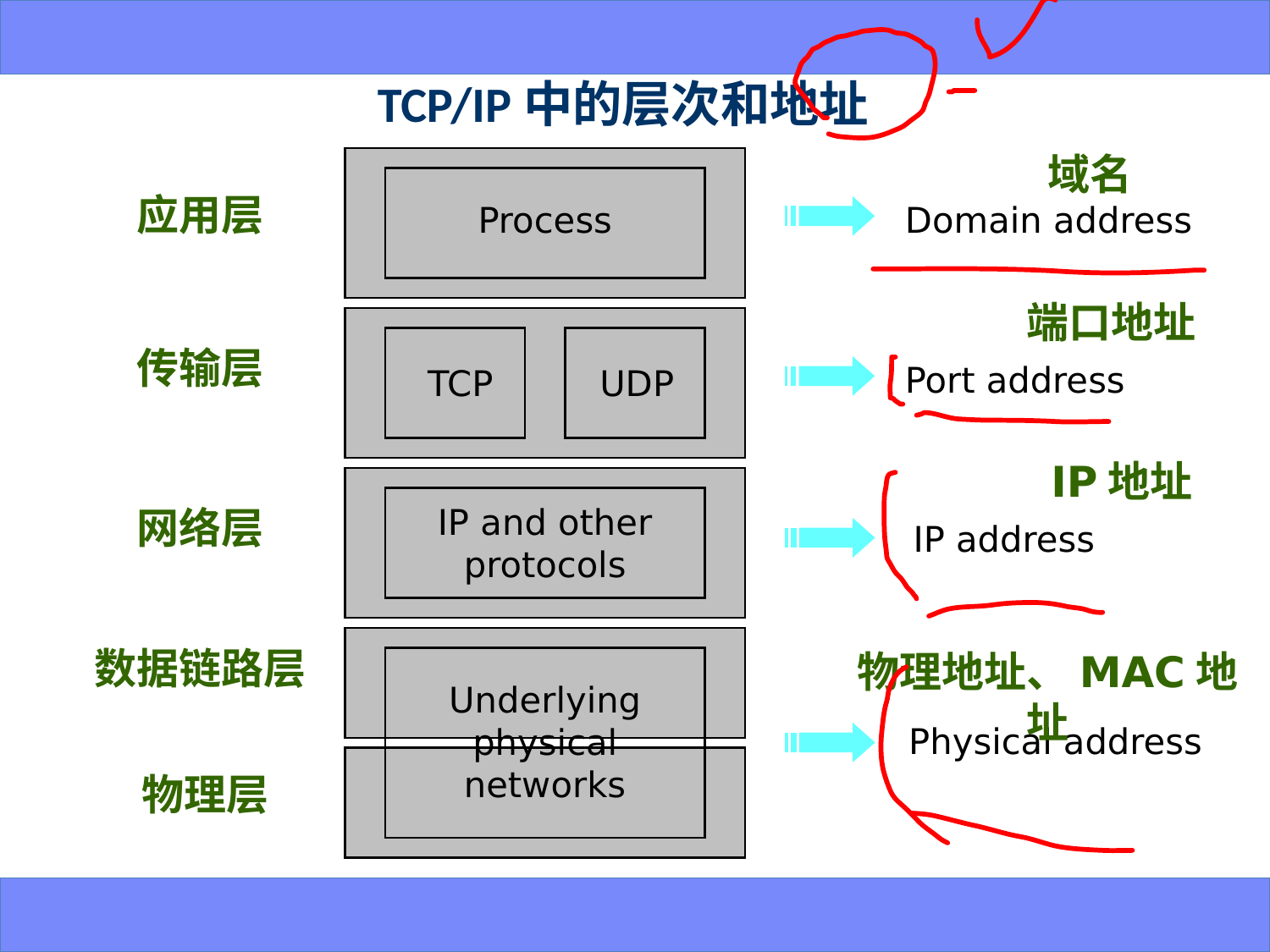

# TCP/IP中的层次和地址

域名

应用层

Domain address
Process
端口地址

传输层

Port address
TCP
UDP
IP地址

IP and other protocols
网络层
IP address

数据链路层
物理地址、MAC地址

Underlying physical networks
Physical address

物理层